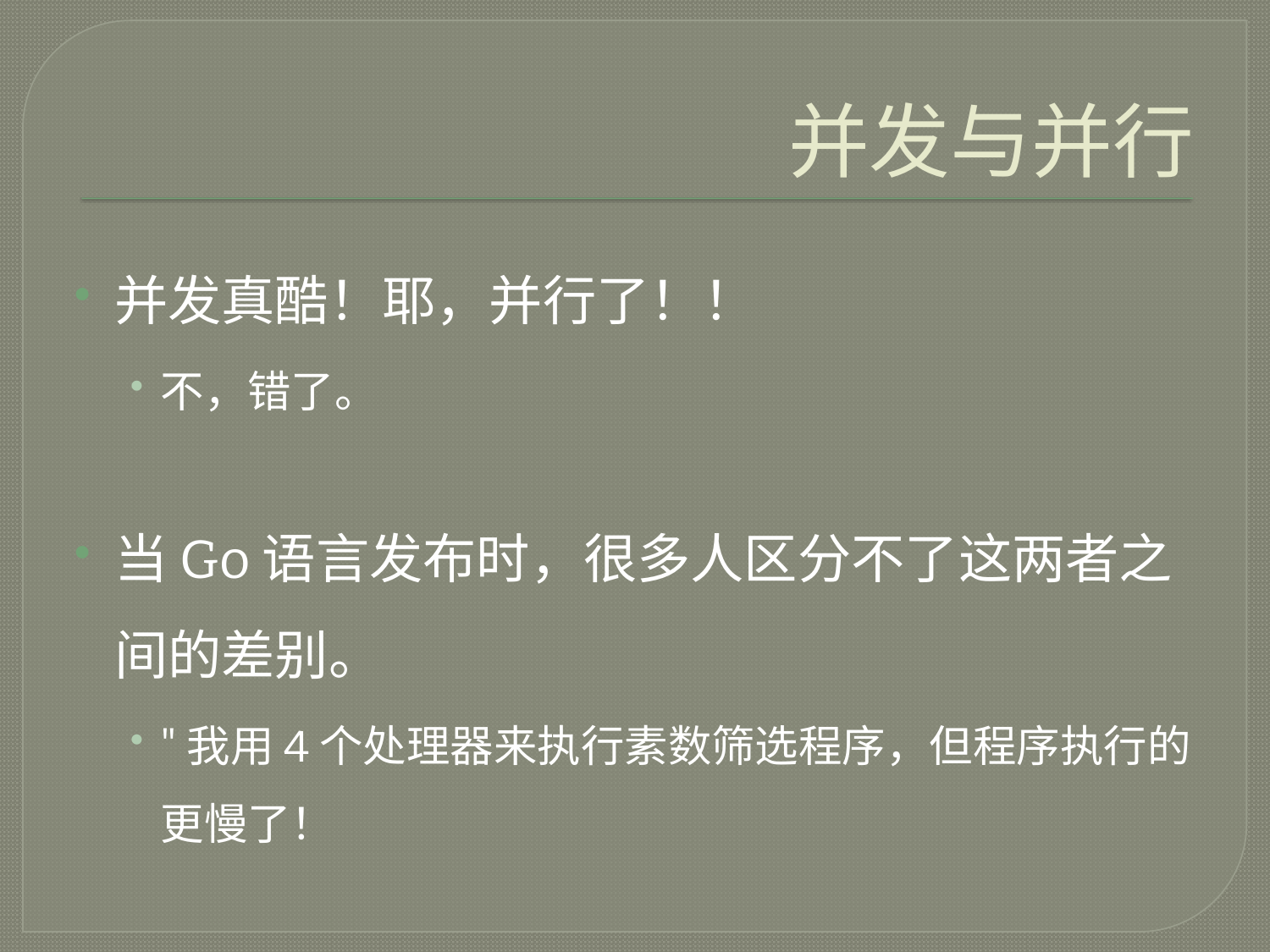

# 并发与并行
并发真酷！耶，并行了！！
不，错了。

当Go语言发布时，很多人区分不了这两者之间的差别。
"我用4个处理器来执行素数筛选程序，但程序执行的更慢了！